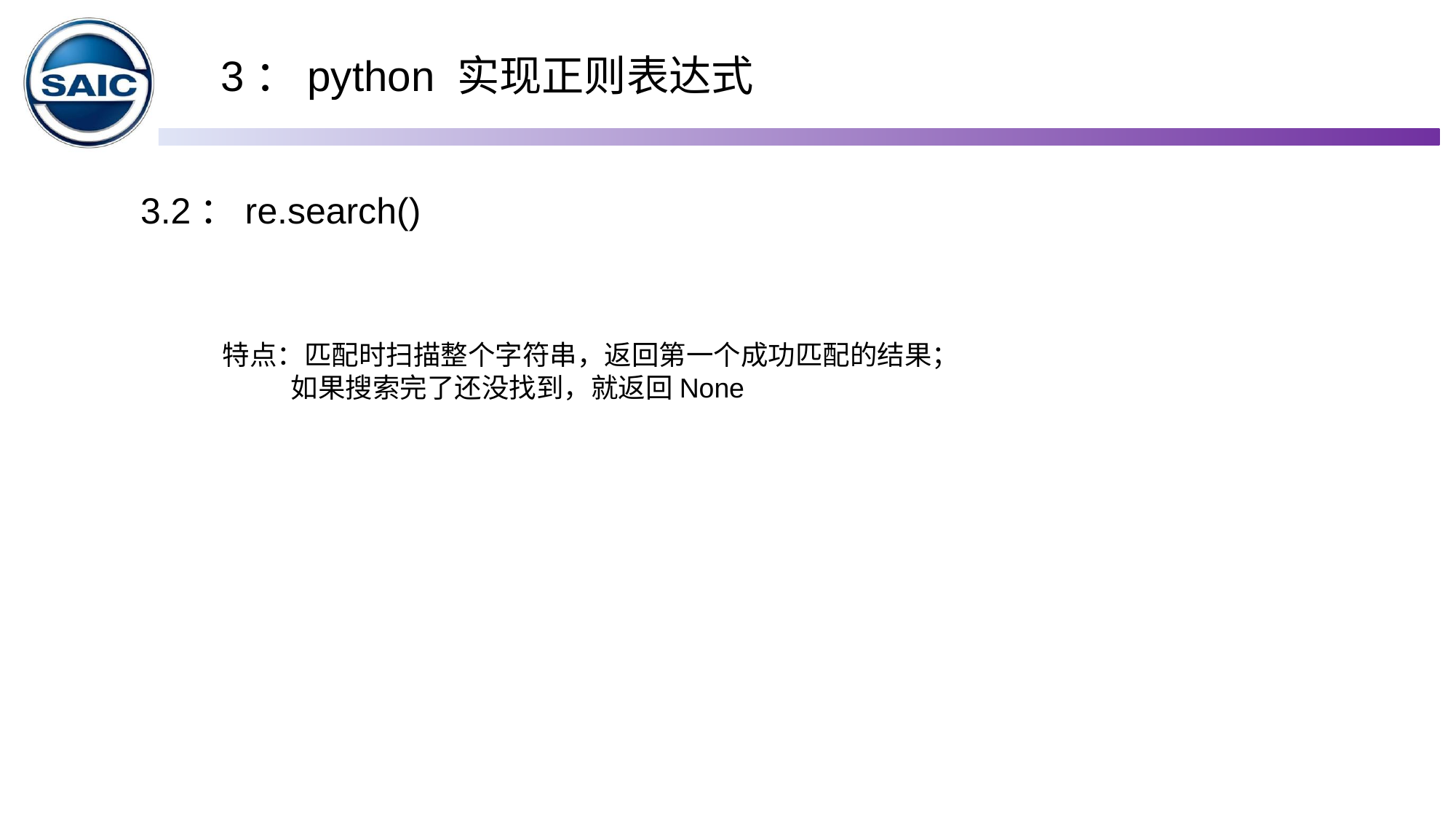

3：python 实现正则表达式
3.2：re.search()
特点：匹配时扫描整个字符串，返回第一个成功匹配的结果；
          如果搜索完了还没找到，就返回None